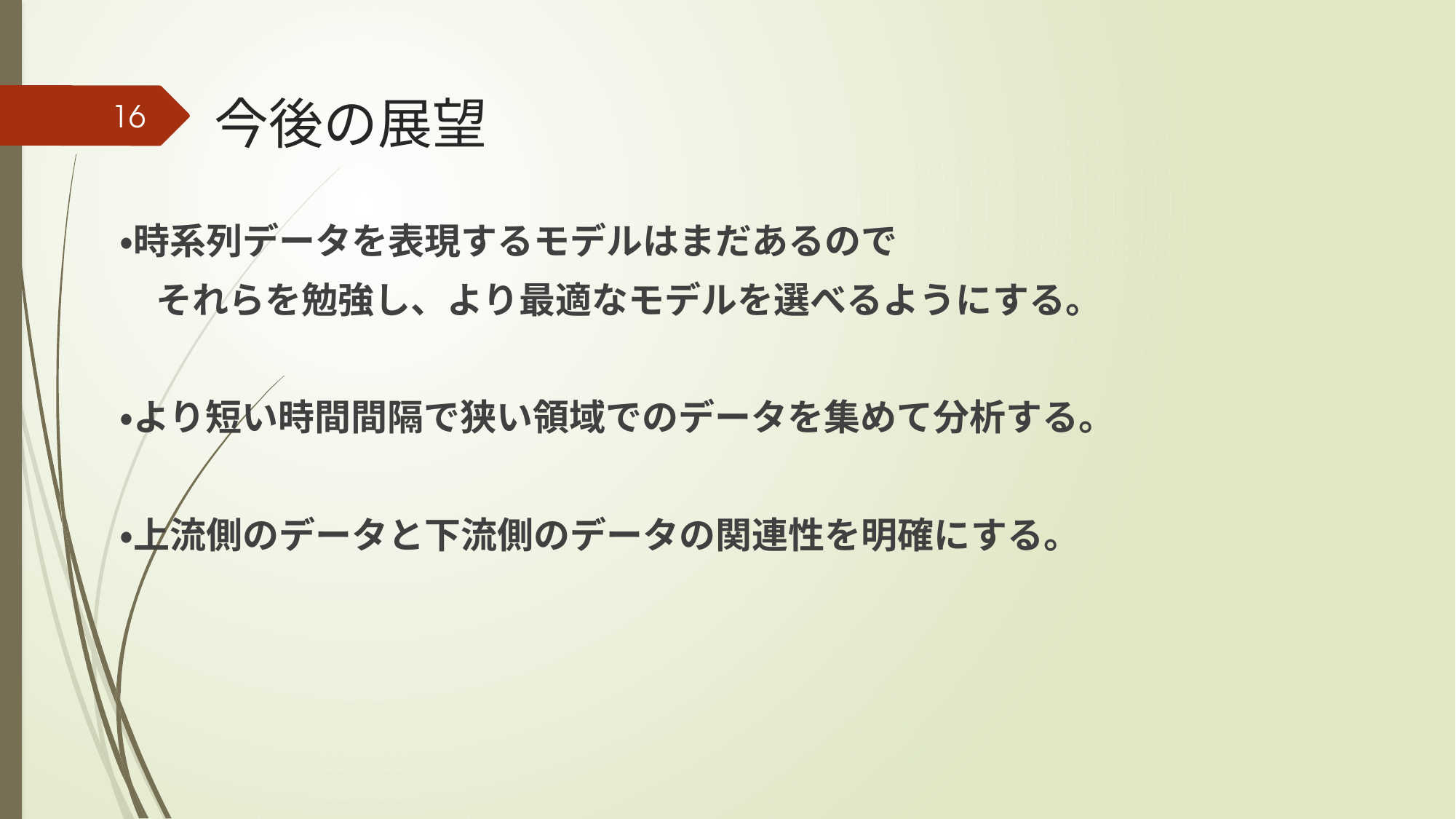

# 今後の展望
16
・時系列データを表現するモデルはまだあるので
　それらを勉強し、より最適なモデルを選べるようにする。

・より短い時間間隔で狭い領域でのデータを集めて分析する。

・上流側のデータと下流側のデータの関連性を明確にする。